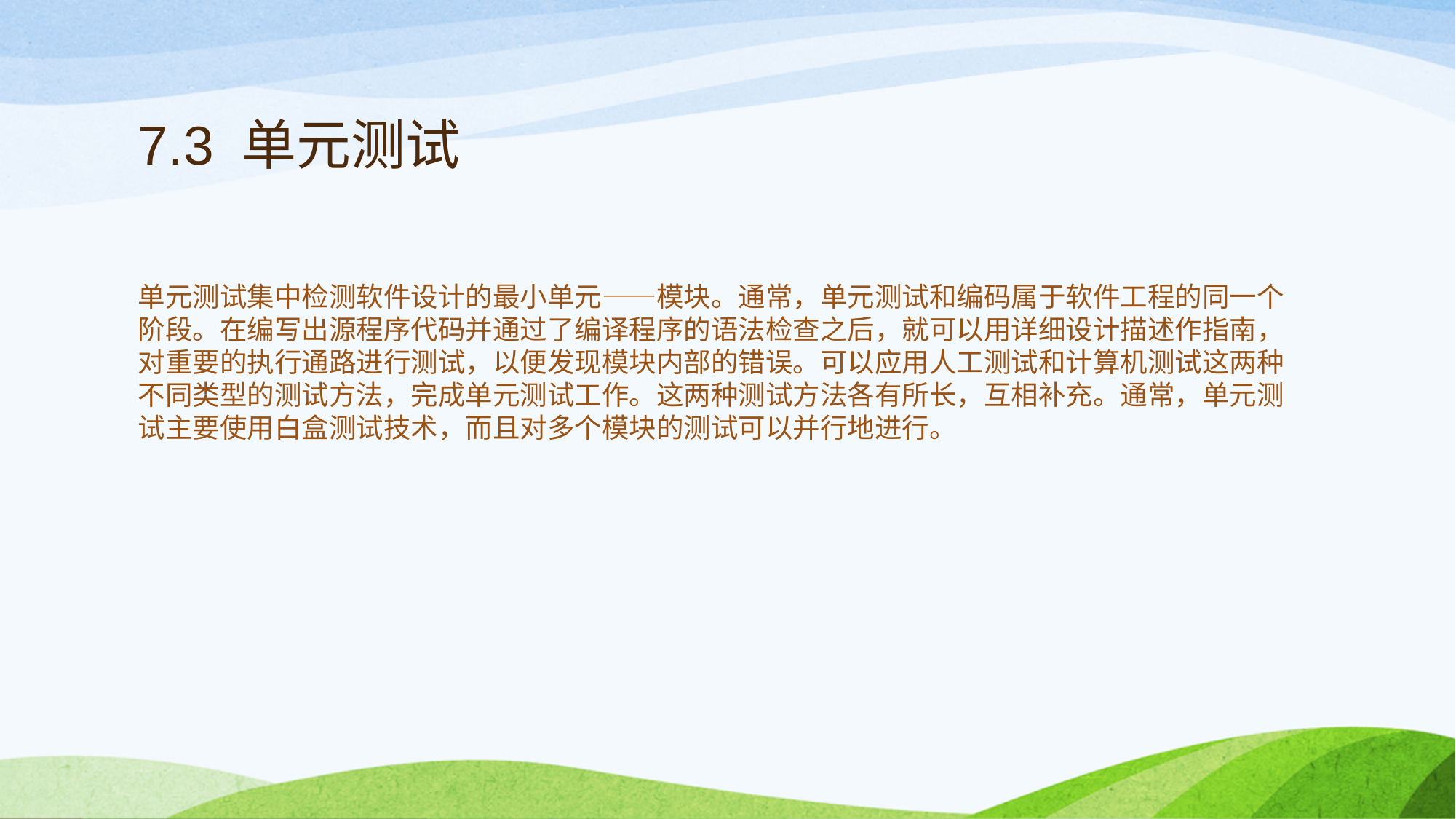

# 7.3 单元测试
单元测试集中检测软件设计的最小单元——模块。通常，单元测试和编码属于软件工程的同一个阶段。在编写出源程序代码并通过了编译程序的语法检查之后，就可以用详细设计描述作指南，对重要的执行通路进行测试，以便发现模块内部的错误。可以应用人工测试和计算机测试这两种不同类型的测试方法，完成单元测试工作。这两种测试方法各有所长，互相补充。通常，单元测试主要使用白盒测试技术，而且对多个模块的测试可以并行地进行。